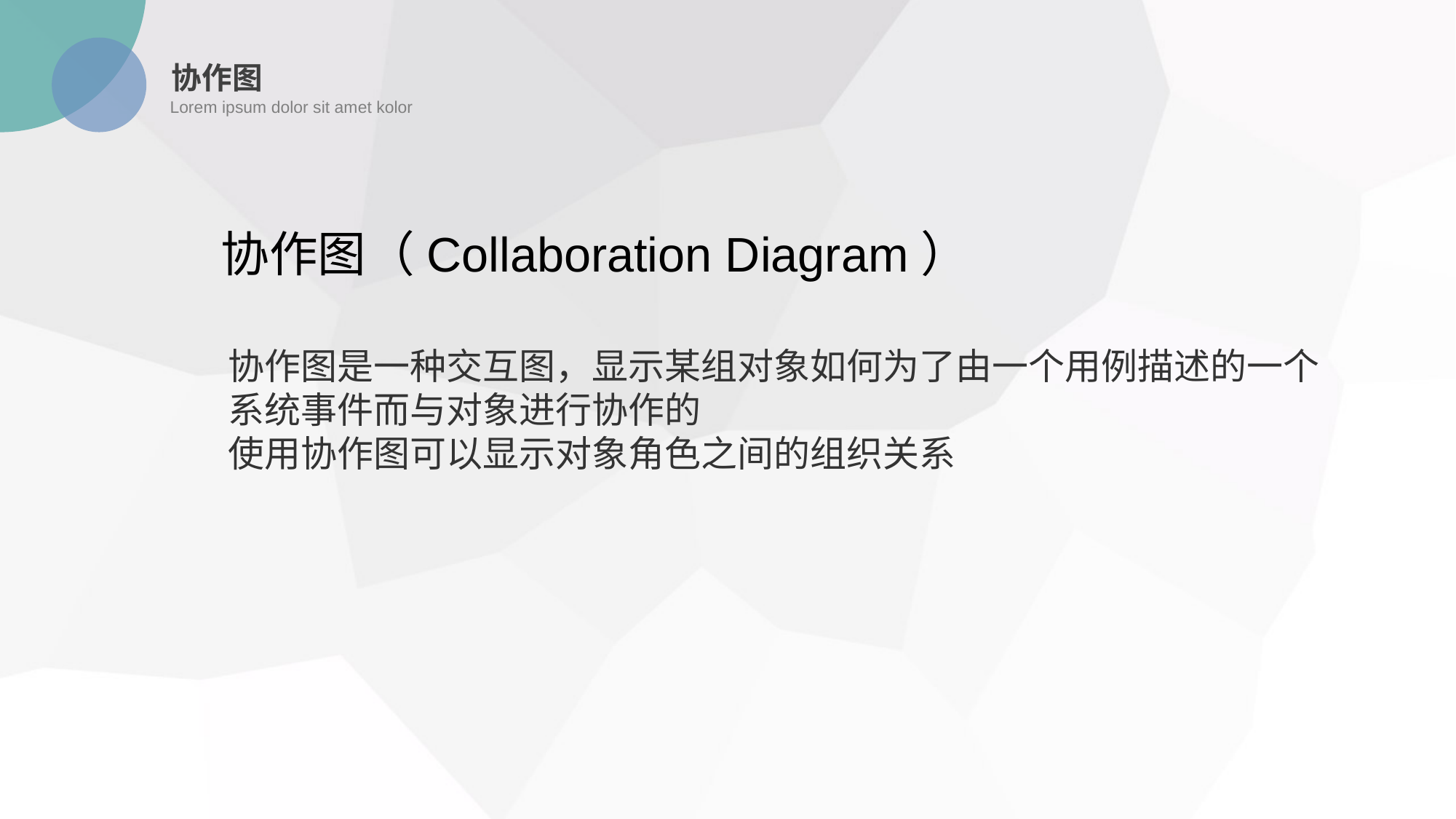

协作图
Lorem ipsum dolor sit amet kolor
协作图（Collaboration Diagram）
协作图是一种交互图，显示某组对象如何为了由一个用例描述的一个系统事件而与对象进行协作的
使用协作图可以显示对象角色之间的组织关系